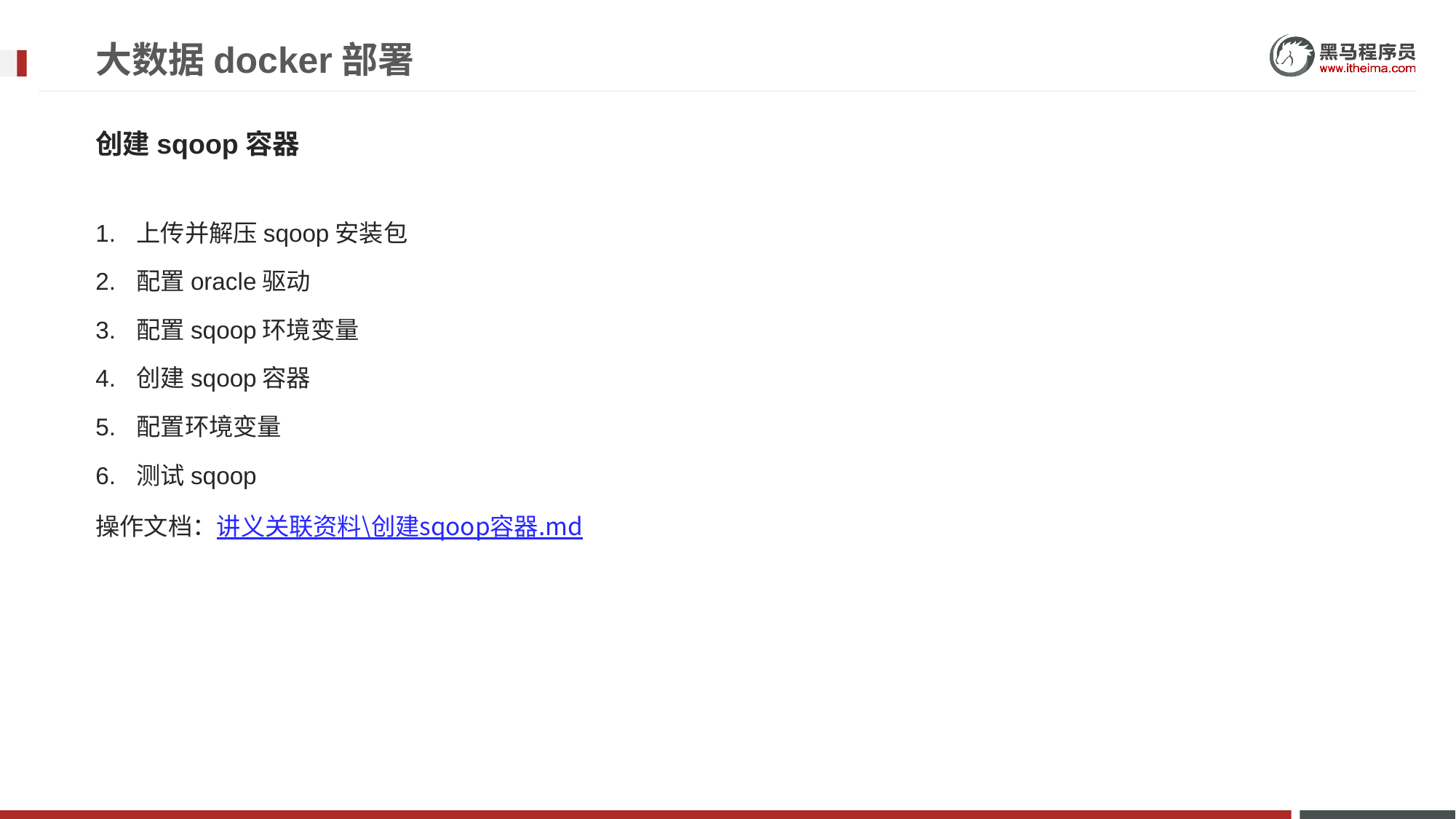

# 大数据docker部署
创建sqoop容器
上传并解压sqoop安装包
配置oracle驱动
配置sqoop环境变量
创建sqoop容器
配置环境变量
测试sqoop
操作文档：讲义关联资料\创建sqoop容器.md